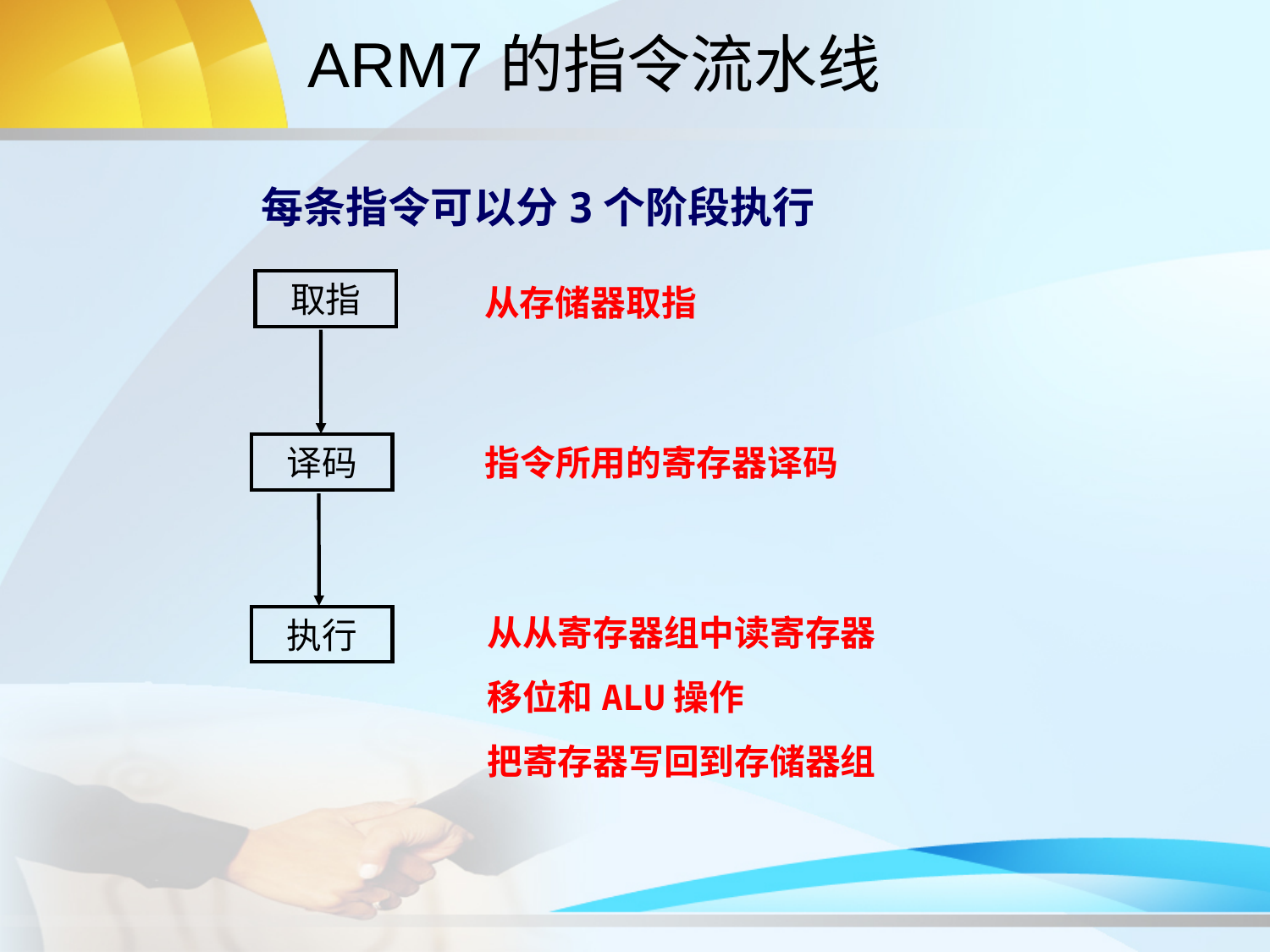

# ARM7的指令流水线
每条指令可以分3个阶段执行
取指

译码

执行
从存储器取指
指令所用的寄存器译码
从从寄存器组中读寄存器
移位和ALU操作
把寄存器写回到存储器组